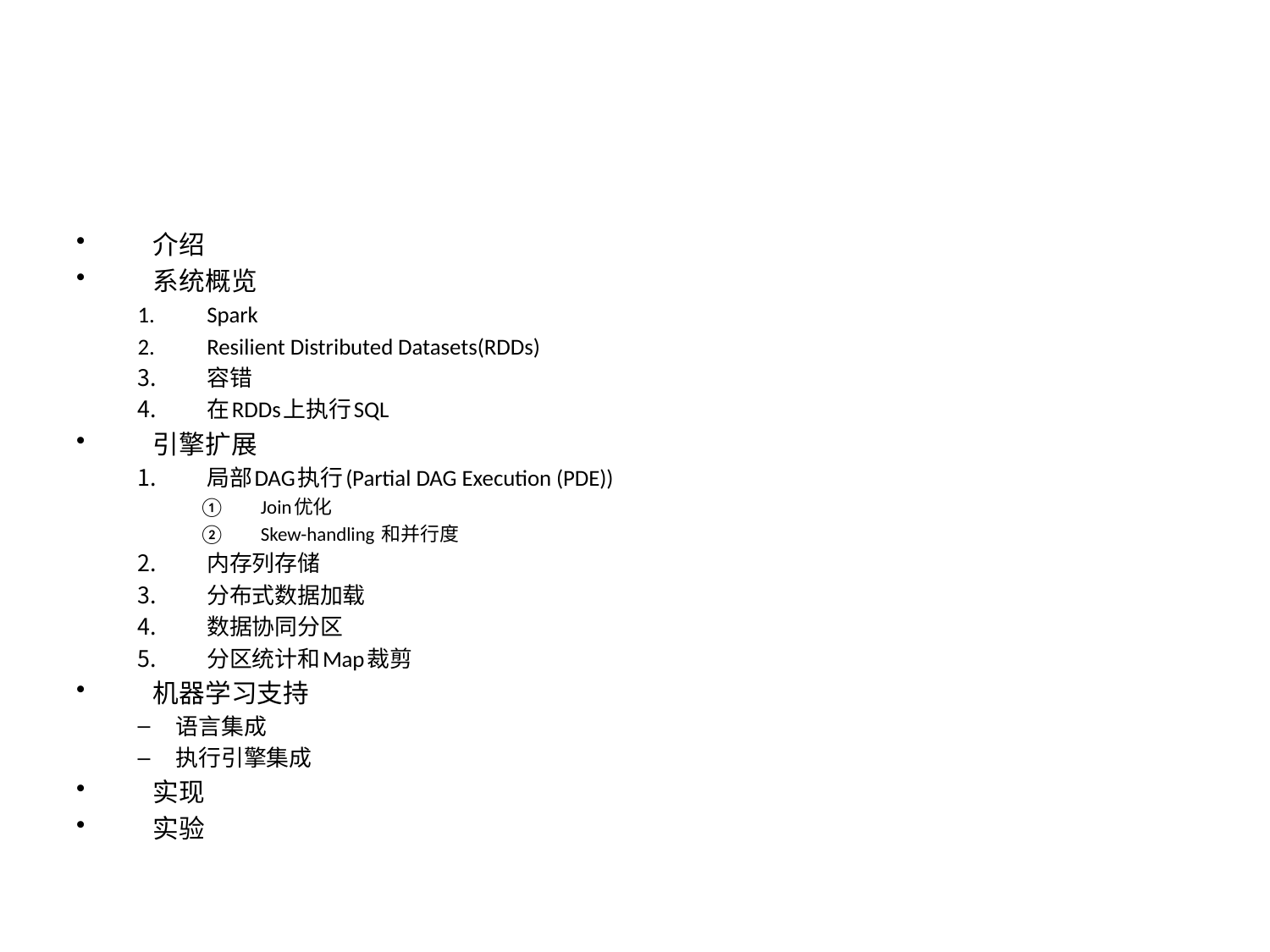

#
介绍
系统概览
Spark
Resilient Distributed Datasets(RDDs)
容错
在RDDs上执行SQL
引擎扩展
局部DAG执行(Partial DAG Execution (PDE))
Join优化
Skew-handling 和并行度
内存列存储
分布式数据加载
数据协同分区
分区统计和Map裁剪
机器学习支持
语言集成
执行引擎集成
实现
实验